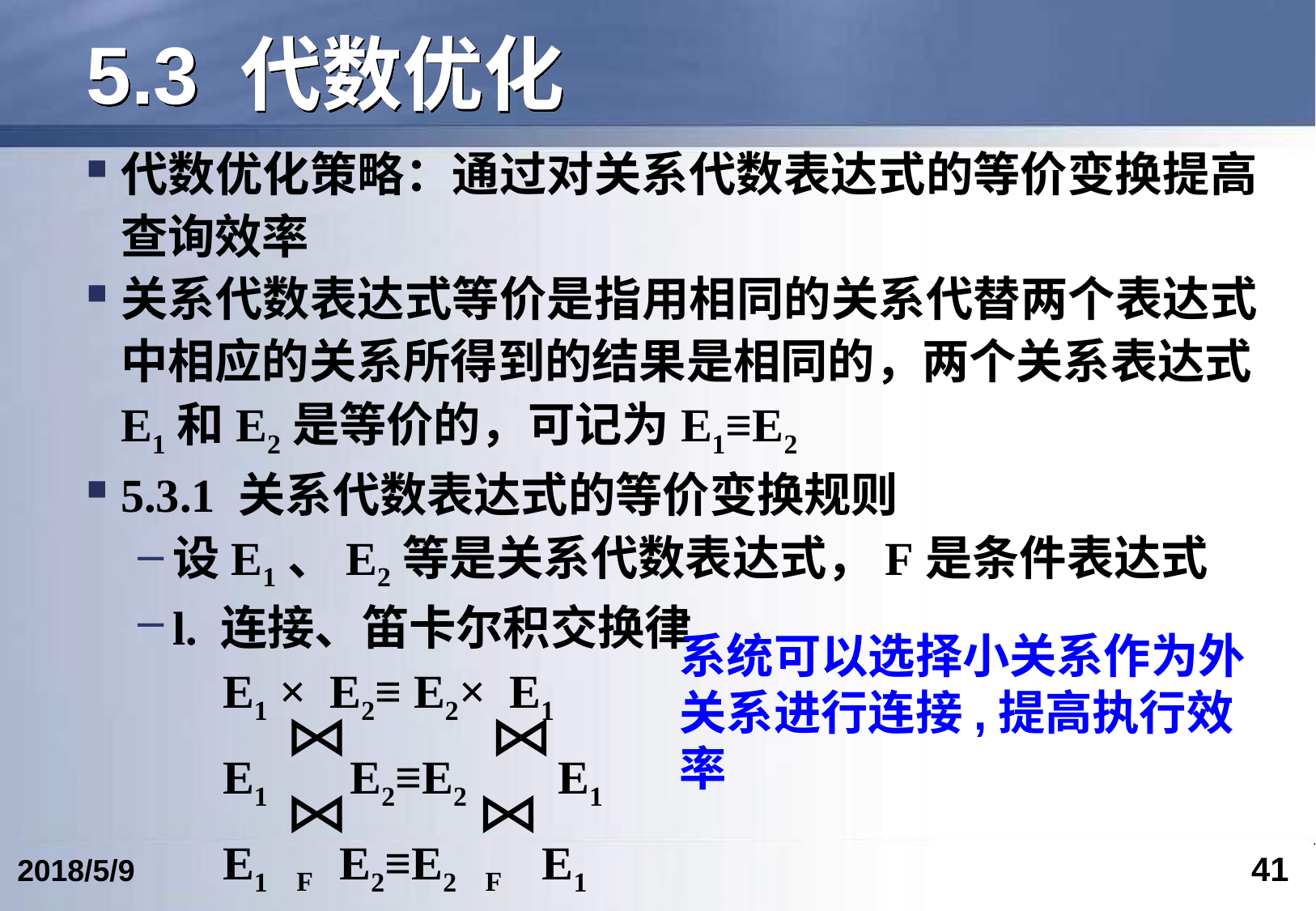

# 5.3 代数优化
代数优化策略：通过对关系代数表达式的等价变换提高查询效率
关系代数表达式等价是指用相同的关系代替两个表达式中相应的关系所得到的结果是相同的，两个关系表达式E1和E2是等价的，可记为E1≡E2
5.3.1 关系代数表达式的等价变换规则
设E1、E2等是关系代数表达式，F是条件表达式
l. 连接、笛卡尔积交换律
	E1 ×  E2≡ E2×  E1
	E1       E2≡E2      E1
	E1  F    E2≡E2  F      E1
系统可以选择小关系作为外关系进行连接,提高执行效率

41
2018/5/9